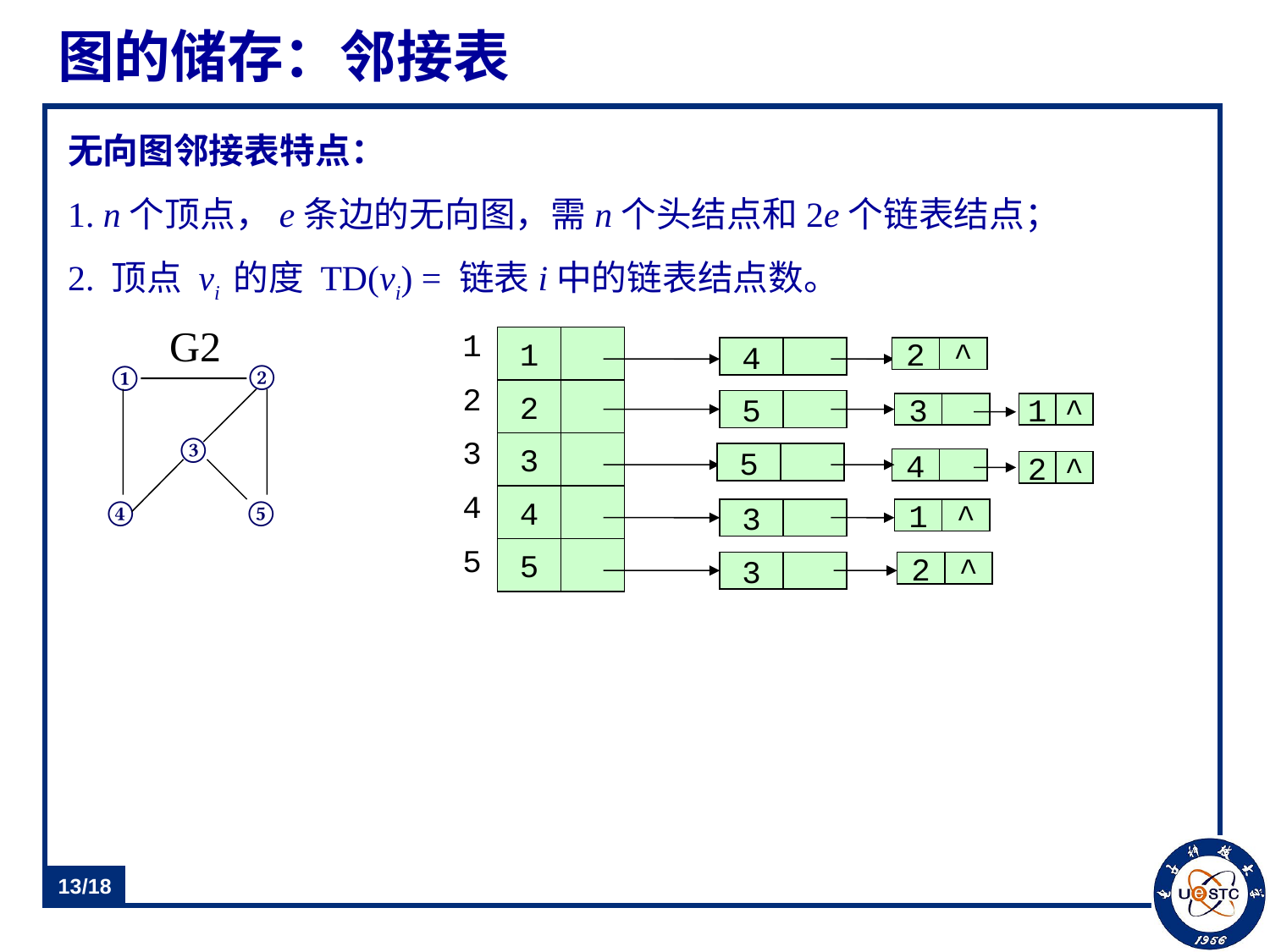

# 图的储存：邻接表
无向图邻接表特点：
1. n个顶点，e条边的无向图，需n个头结点和2e个链表结点；
2. 顶点 vi 的度 TD(vi) = 链表i中的链表结点数。

1
2
3
4
5
1

4

2
^

2

5

3

1
^

3

5

4

2
^

4

3

1
^

5

3

2
^

G2
②
①

③

⑤
④
13/18